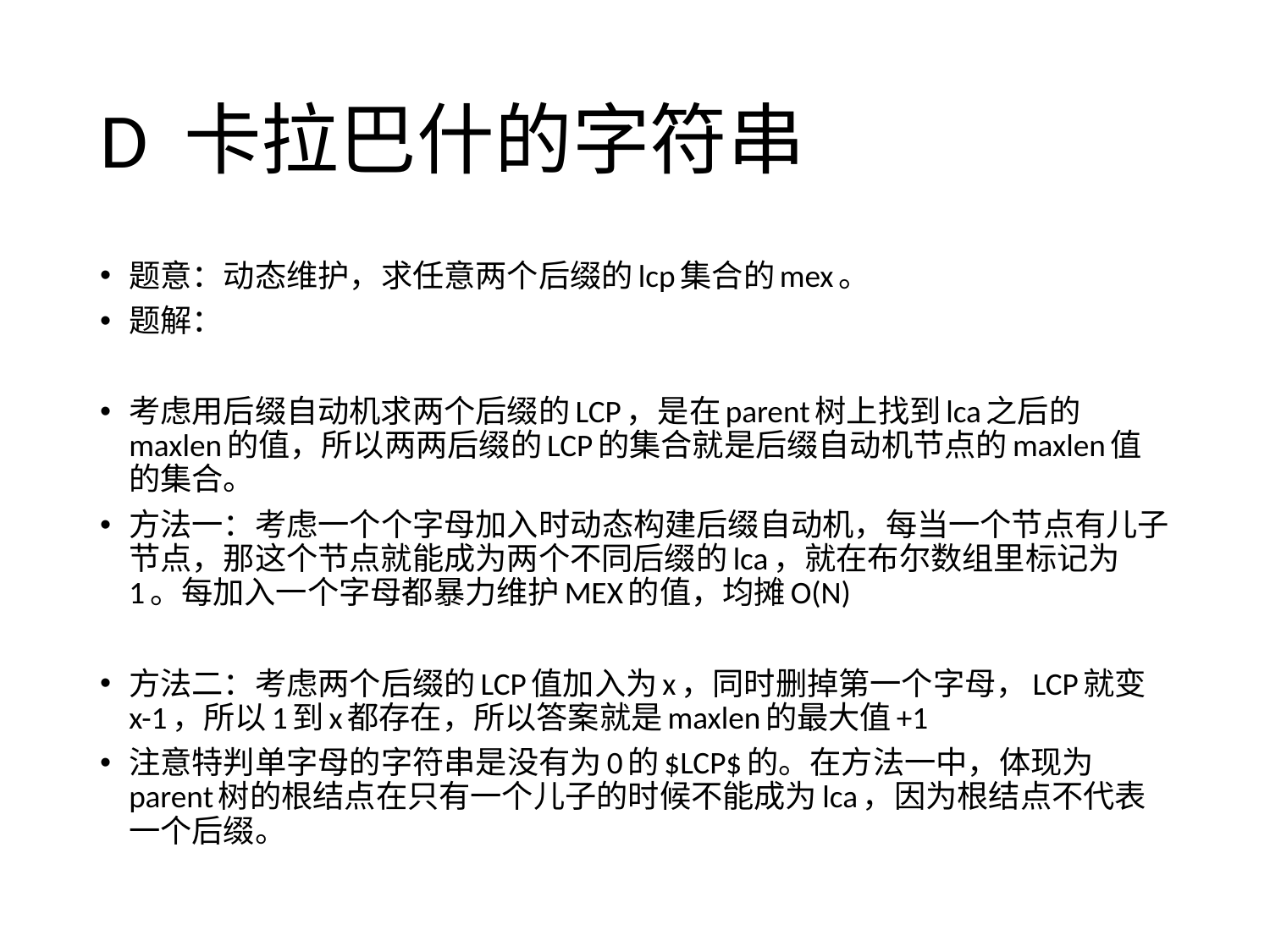

# D 卡拉巴什的字符串
题意：动态维护，求任意两个后缀的lcp集合的mex。
题解：

考虑用后缀自动机求两个后缀的LCP，是在parent树上找到lca之后的maxlen的值，所以两两后缀的LCP的集合就是后缀自动机节点的maxlen值的集合。
方法一：考虑一个个字母加入时动态构建后缀自动机，每当一个节点有儿子节点，那这个节点就能成为两个不同后缀的lca，就在布尔数组里标记为1。每加入一个字母都暴力维护MEX的值，均摊O(N)

方法二：考虑两个后缀的LCP值加入为x，同时删掉第一个字母，LCP就变x-1，所以1到x都存在，所以答案就是maxlen的最大值+1
注意特判单字母的字符串是没有为0的$LCP$的。在方法一中，体现为parent树的根结点在只有一个儿子的时候不能成为lca，因为根结点不代表一个后缀。